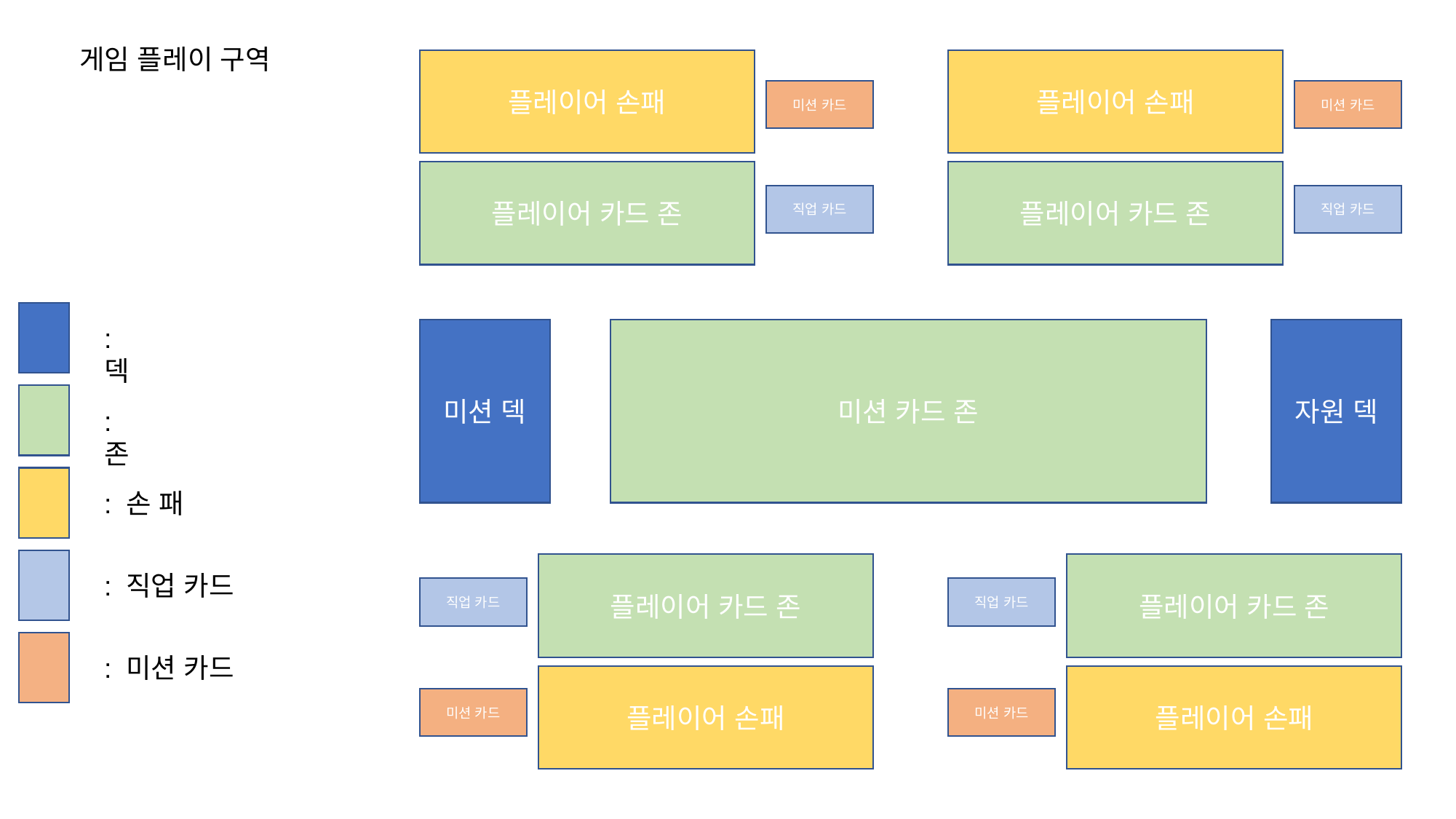

게임 플레이 구역
플레이어 손패
플레이어 손패
미션 카드
미션 카드
플레이어 카드 존
플레이어 카드 존
직업 카드
직업 카드
미션 덱
미션 카드 존
자원 덱
플레이어 카드 존
플레이어 카드 존
직업 카드
직업 카드
플레이어 손패
플레이어 손패
미션 카드
미션 카드

: 덱

: 존

: 손 패

: 직업 카드

: 미션 카드